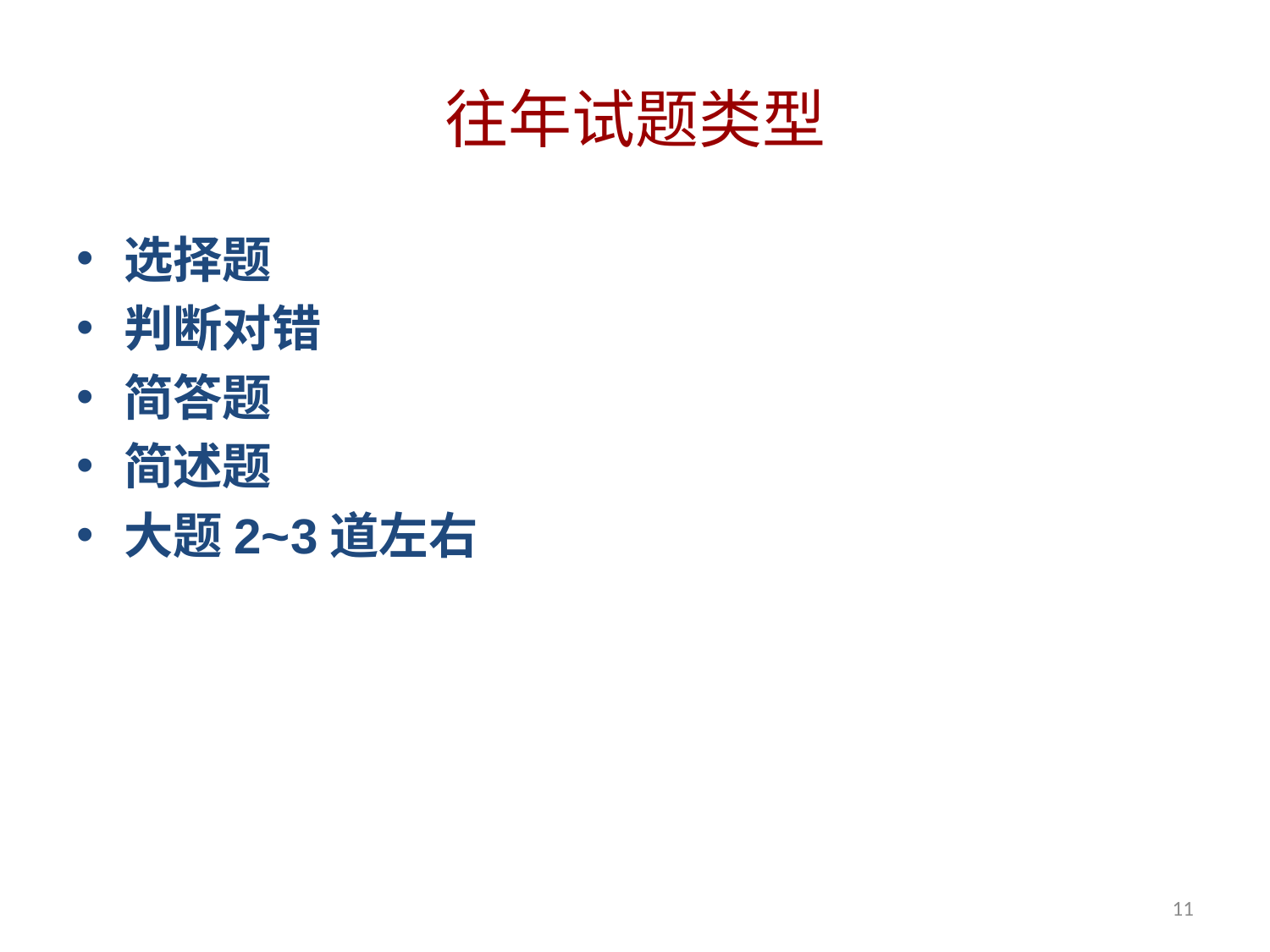

# 往年试题类型
选择题
判断对错
简答题
简述题
大题2~3道左右
11